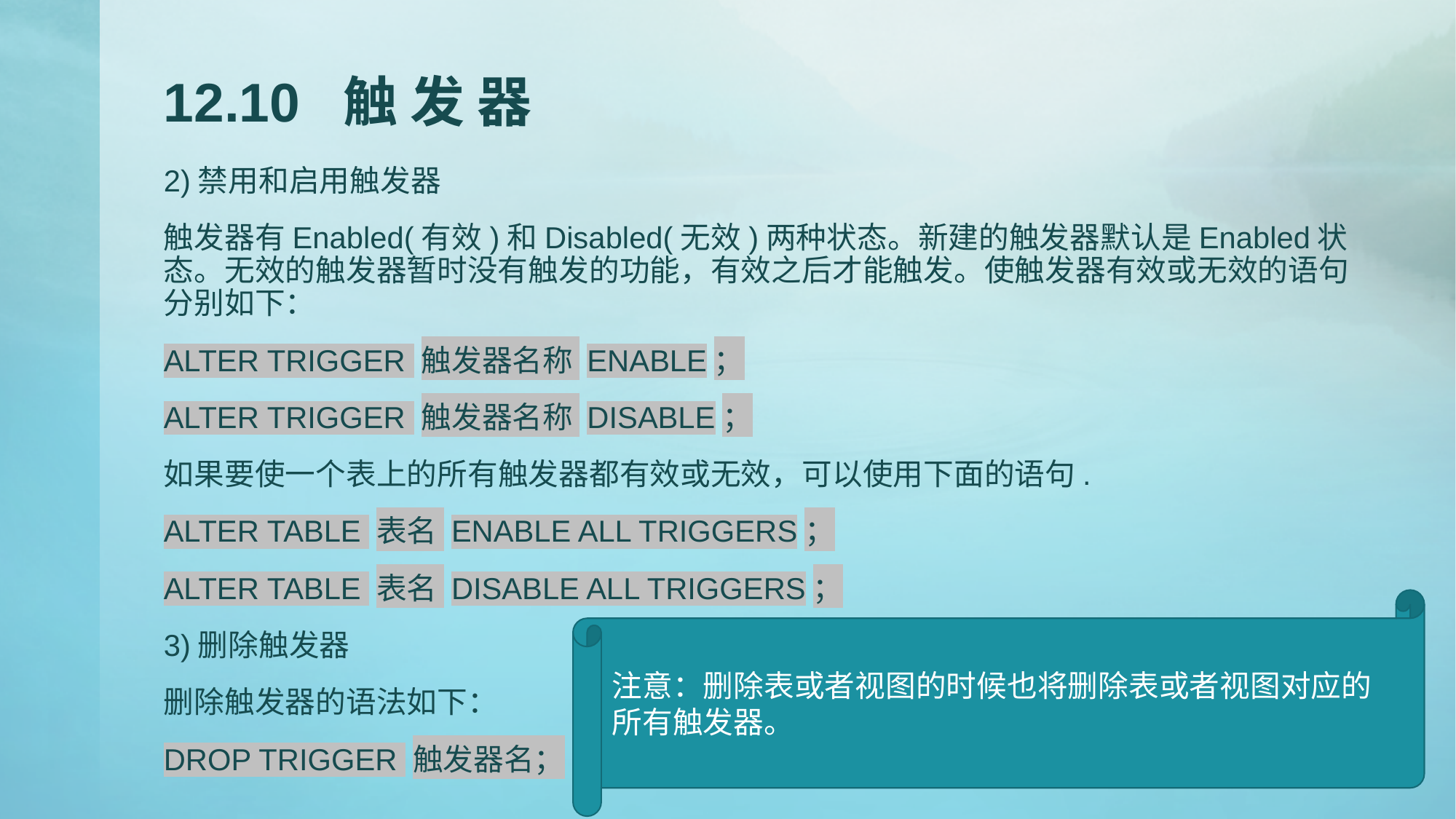

# 12.10  触 发 器
2)禁用和启用触发器
触发器有Enabled(有效)和Disabled(无效)两种状态。新建的触发器默认是Enabled状态。无效的触发器暂时没有触发的功能，有效之后才能触发。使触发器有效或无效的语句分别如下：
ALTER TRIGGER 触发器名称 ENABLE；
ALTER TRIGGER 触发器名称 DISABLE；
如果要使一个表上的所有触发器都有效或无效，可以使用下面的语句.
ALTER TABLE 表名 ENABLE ALL TRIGGERS；
ALTER TABLE 表名 DISABLE ALL TRIGGERS；
3)删除触发器
删除触发器的语法如下：
DROP TRIGGER 触发器名；
注意：删除表或者视图的时候也将删除表或者视图对应的所有触发器。